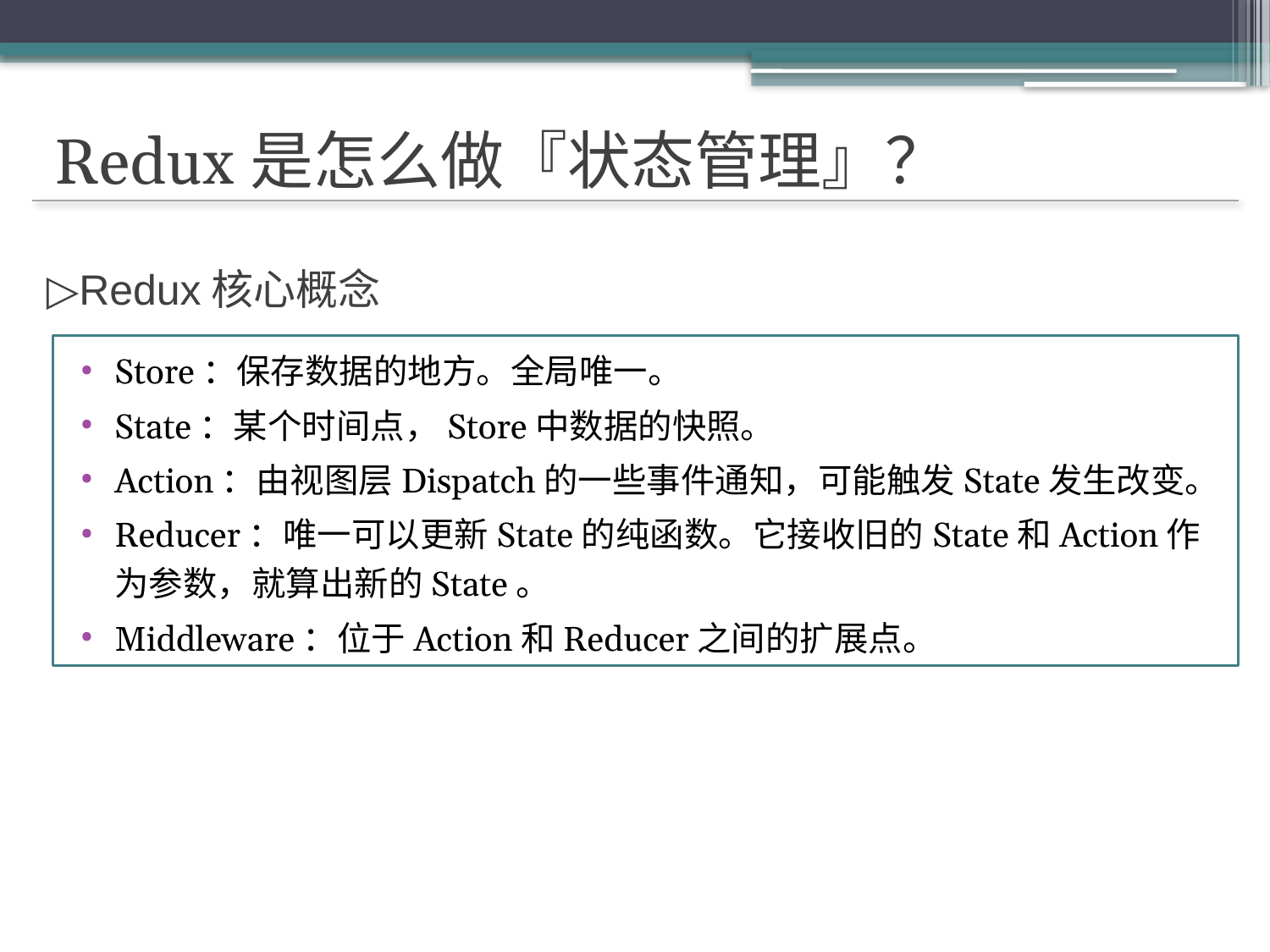

# Redux是怎么做『状态管理』？
▷Redux核心概念
Store：保存数据的地方。全局唯一。
State：某个时间点，Store中数据的快照。
Action：由视图层Dispatch的一些事件通知，可能触发State发生改变。
Reducer：唯一可以更新State的纯函数。它接收旧的State和Action作为参数，就算出新的State。
Middleware：位于Action和Reducer之间的扩展点。